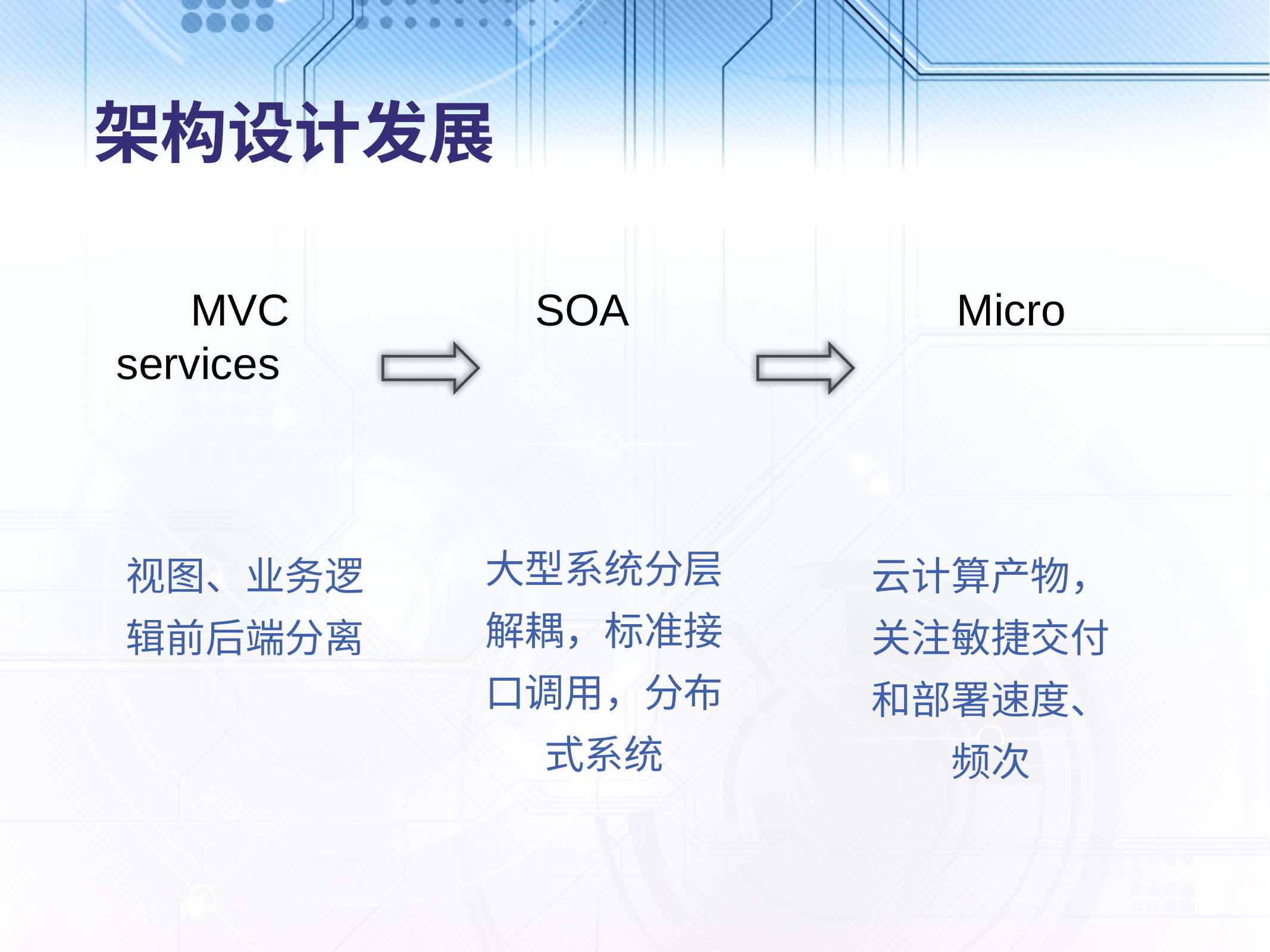

# 架构设计发展

      MVC 	     	     SOA   			   Micro services

大型系统分层解耦，标准接口调用，分布式系统
视图、业务逻
辑前后端分离
云计算产物，关注敏捷交付 和部署速度、频次